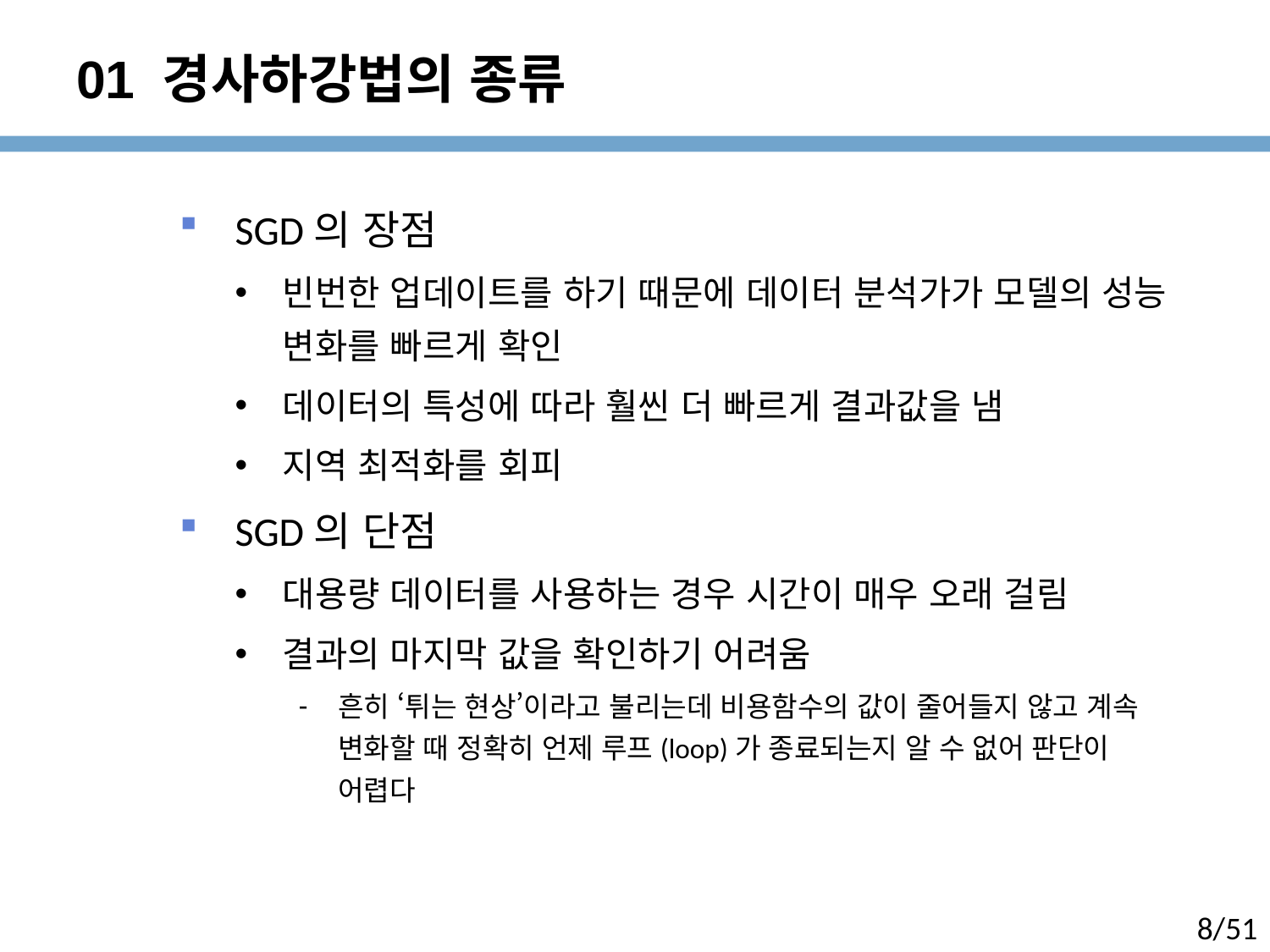

# 01 경사하강법의 종류
SGD의 장점
빈번한 업데이트를 하기 때문에 데이터 분석가가 모델의 성능 변화를 빠르게 확인
데이터의 특성에 따라 훨씬 더 빠르게 결과값을 냄
지역 최적화를 회피
SGD의 단점
대용량 데이터를 사용하는 경우 시간이 매우 오래 걸림
결과의 마지막 값을 확인하기 어려움
흔히 ‘튀는 현상’이라고 불리는데 비용함수의 값이 줄어들지 않고 계속 변화할 때 정확히 언제 루프(loop)가 종료되는지 알 수 없어 판단이 어렵다
8/51